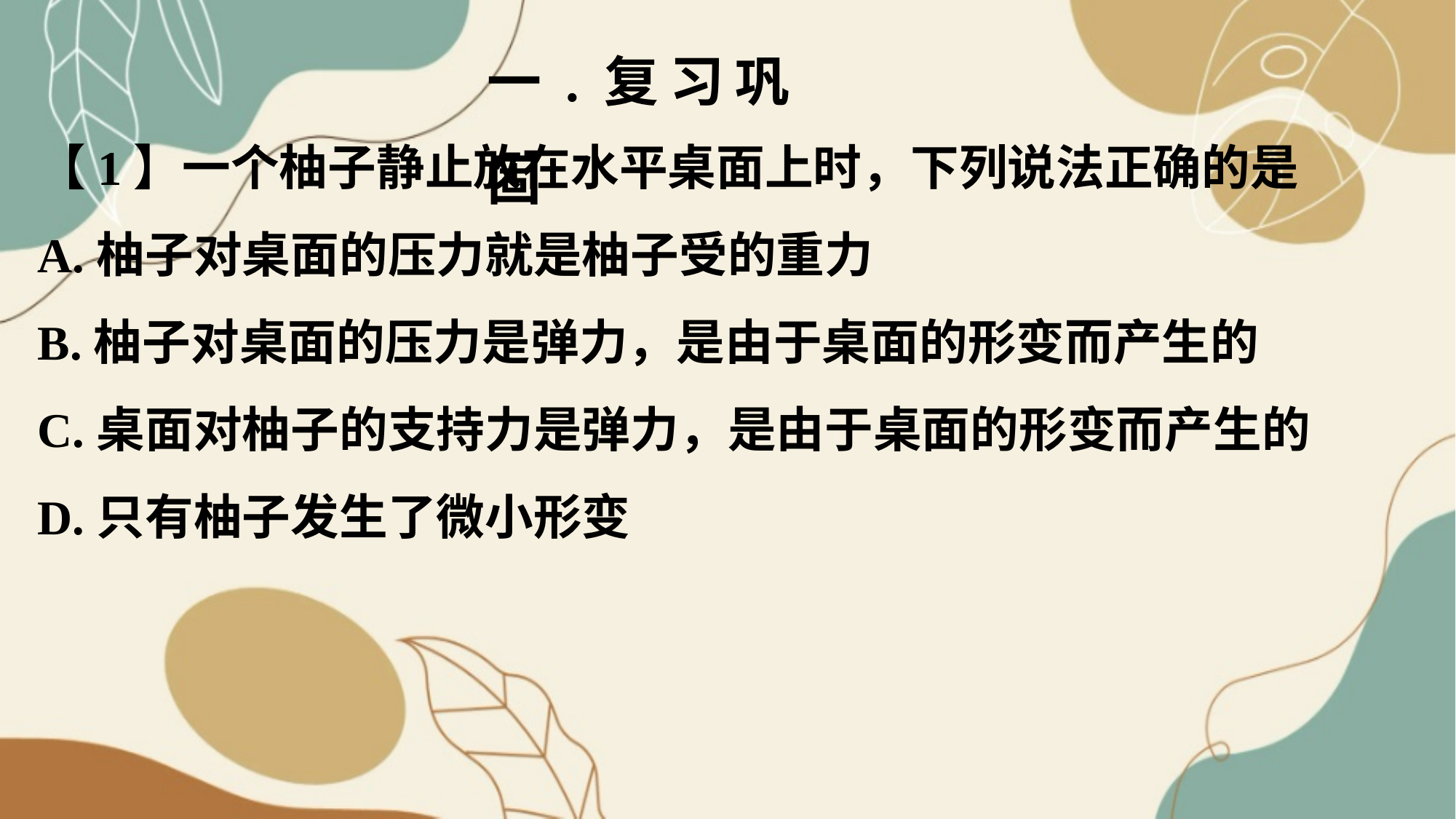

一.复习巩固
【1】一个柚子静止放在水平桌面上时，下列说法正确的是
A.柚子对桌面的压力就是柚子受的重力
B.柚子对桌面的压力是弹力，是由于桌面的形变而产生的
C.桌面对柚子的支持力是弹力，是由于桌面的形变而产生的
D.只有柚子发生了微小形变